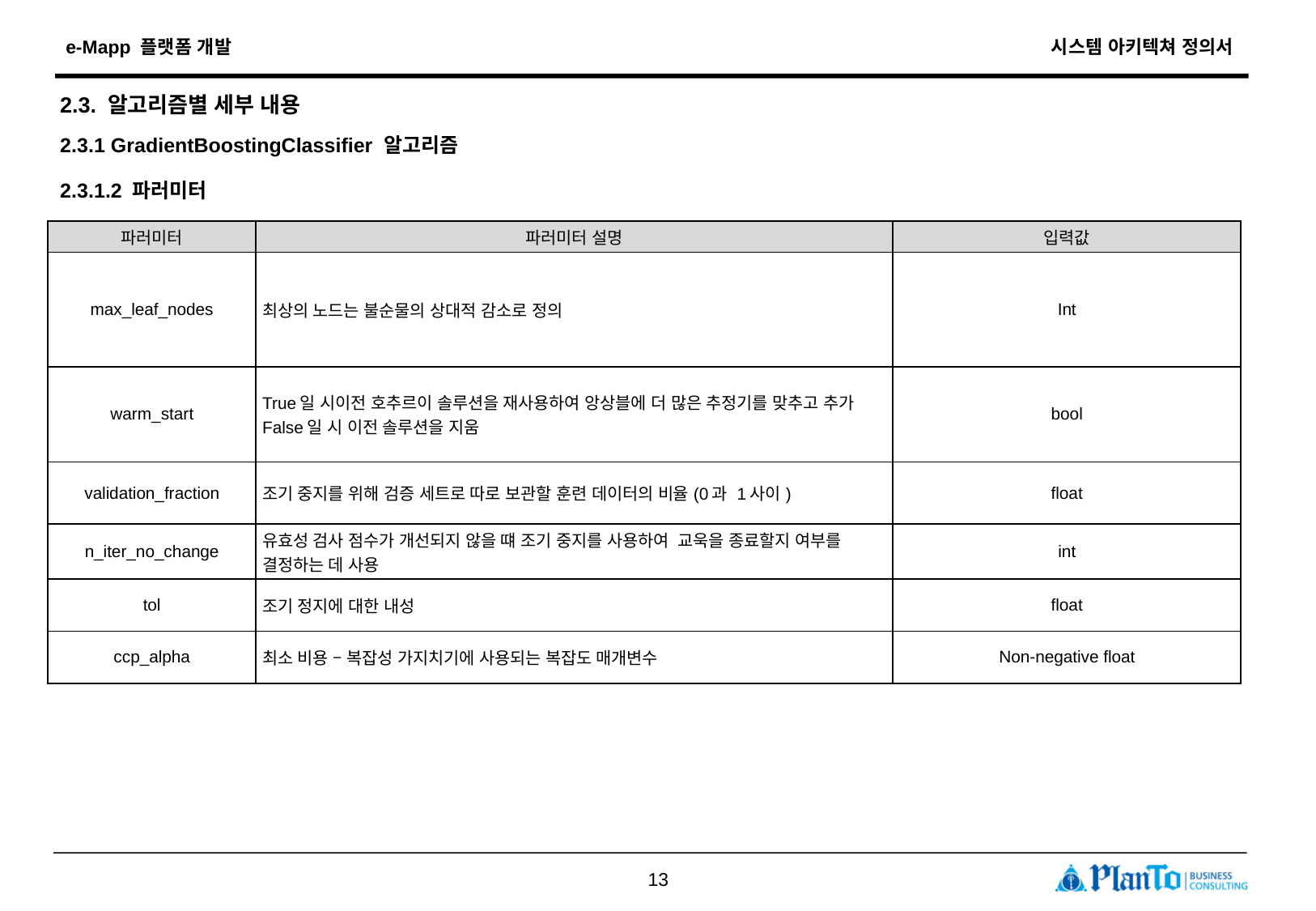

2.3. 알고리즘별 세부 내용
2.3.1 GradientBoostingClassifier 알고리즘
2.3.1.2 파러미터
| 파러미터 | 파러미터 설명 | 입력값 |
| --- | --- | --- |
| max\_leaf\_nodes | 최상의 노드는 불순물의 상대적 감소로 정의 | Int |
| warm\_start | True일 시이전 호추르이 솔루션을 재사용하여 앙상블에 더 많은 추정기를 맞추고 추가 False일 시 이전 솔루션을 지움 | bool |
| validation\_fraction | 조기 중지를 위해 검증 세트로 따로 보관할 훈련 데이터의 비율(0과 1사이) | float |
| n\_iter\_no\_change | 유효성 검사 점수가 개선되지 않을 떄 조기 중지를 사용하여 교욱을 종료할지 여부를 결정하는 데 사용 | int |
| tol | 조기 정지에 대한 내성 | float |
| ccp\_alpha | 최소 비용 – 복잡성 가지치기에 사용되는 복잡도 매개변수 | Non-negative float |